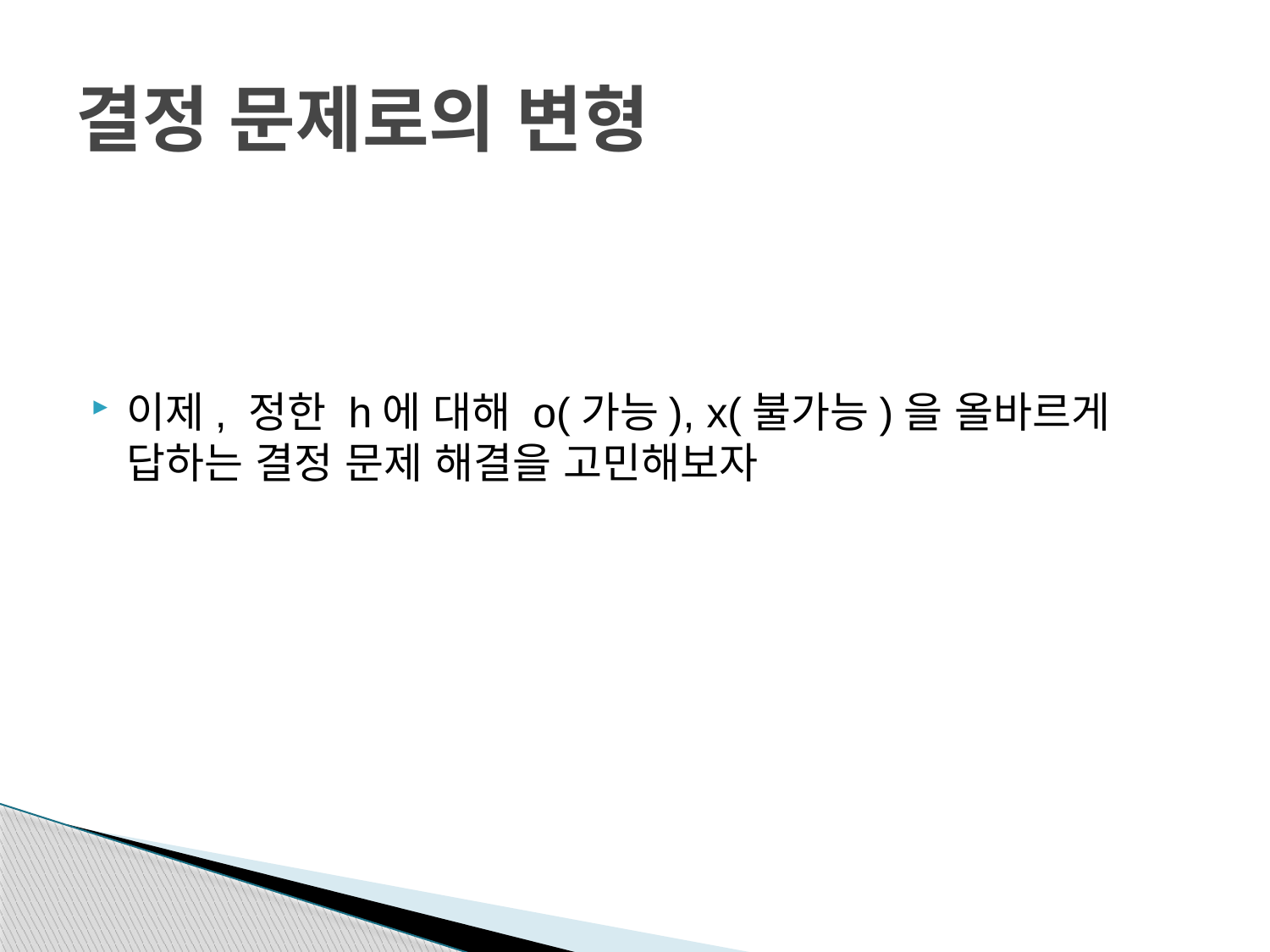

# 결정 문제로의 변형

이제, 정한 h에 대해 o(가능), x(불가능)을 올바르게
답하는 결정 문제 해결을 고민해보자